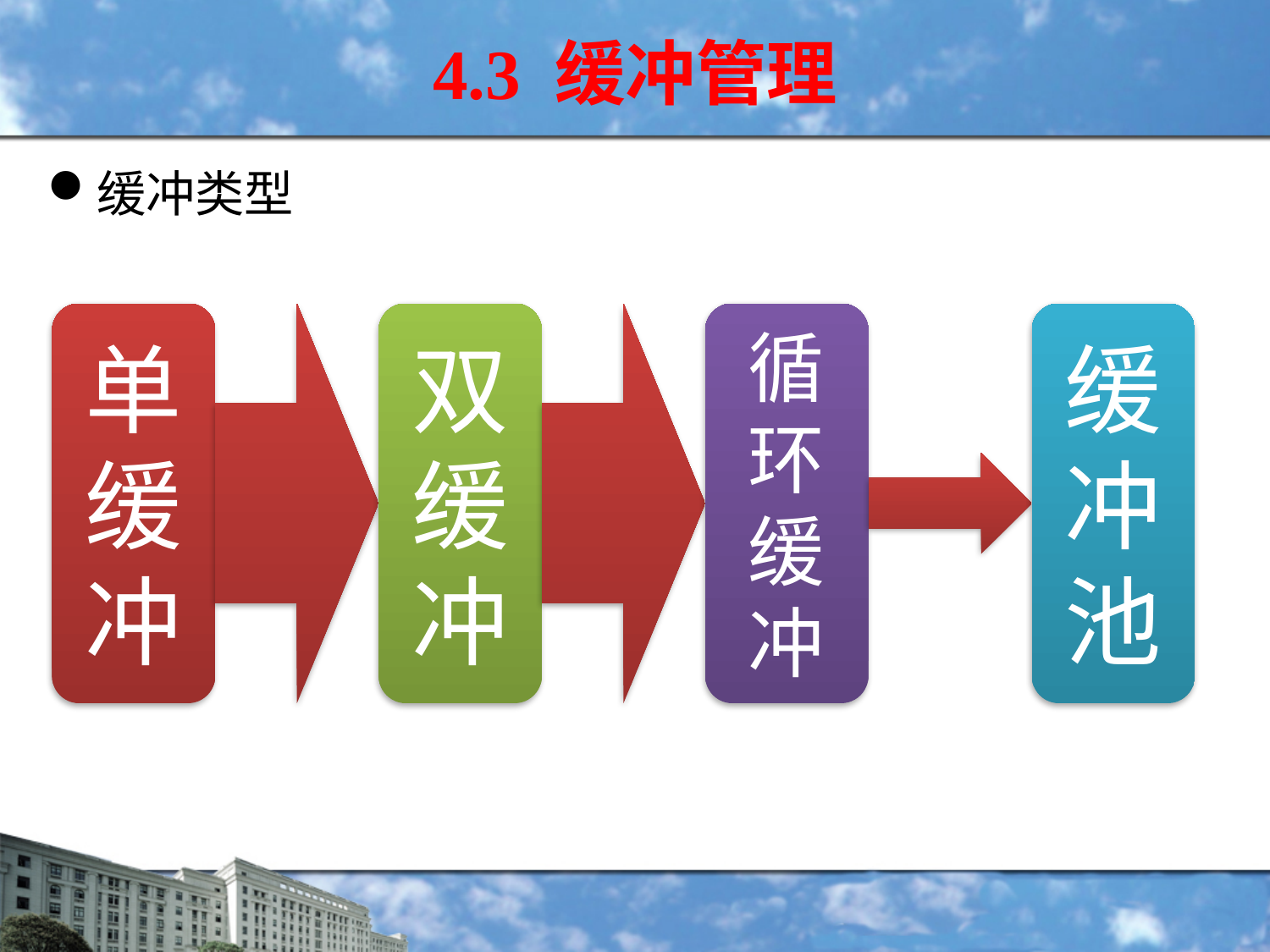

4.3 缓冲管理
缓冲类型
单缓冲
双缓冲
循环缓冲
缓冲池